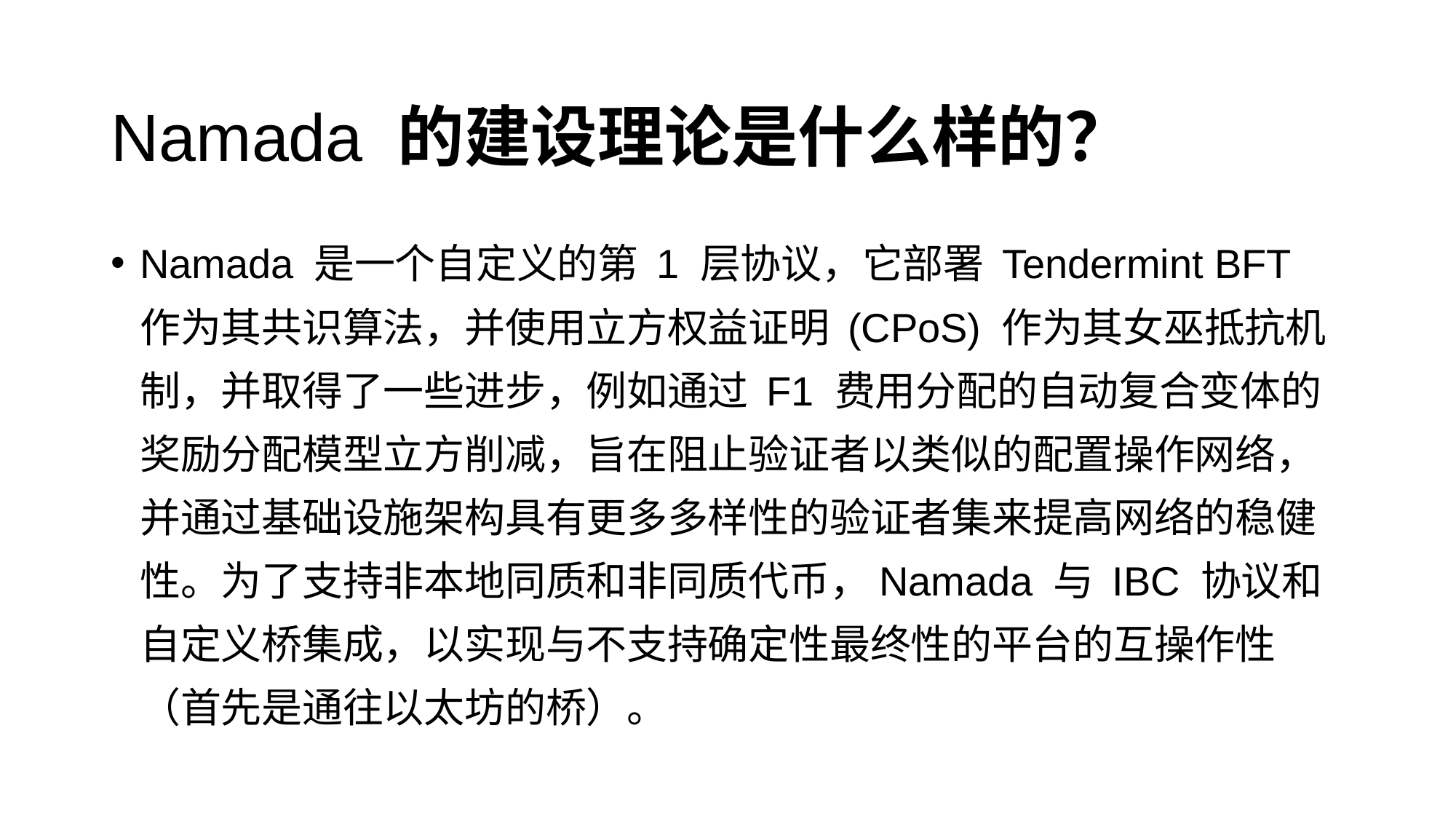

# Namada 的建设理论是什么样的？
Namada 是一个自定义的第 1 层协议，它部署 Tendermint BFT 作为其共识算法，并使用立方权益证明 (CPoS) 作为其女巫抵抗机制，并取得了一些进步，例如通过 F1 费用分配的自动复合变体的奖励分配模型立方削减，旨在阻止验证者以类似的配置操作网络，并通过基础设施架构具有更多多样性的验证者集来提高网络的稳健性。为了支持非本地同质和非同质代币，Namada 与 IBC 协议和自定义桥集成，以实现与不支持确定性最终性的平台的互操作性（首先是通往以太坊的桥）。